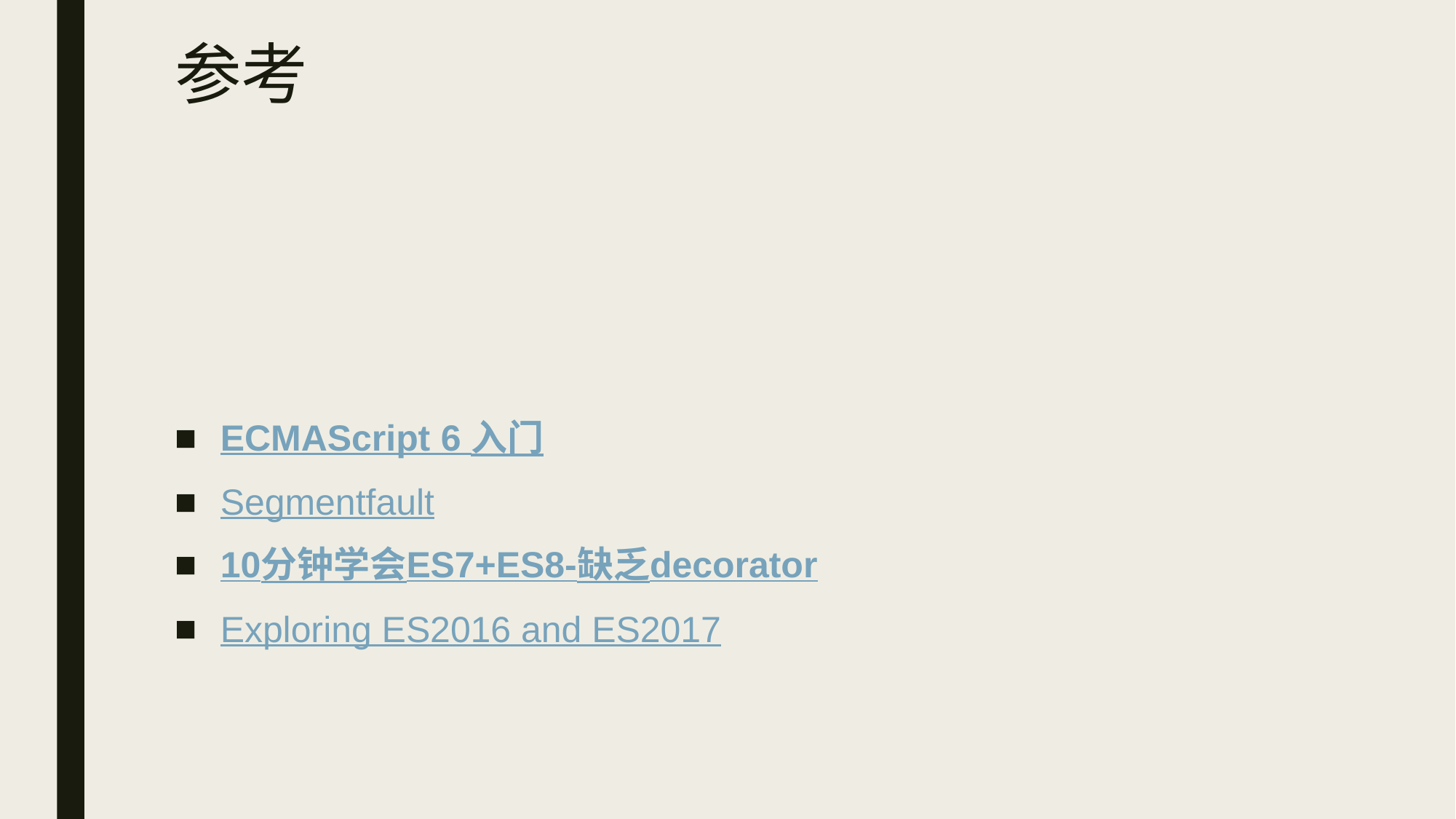

# 参考

ECMAScript 6 入门
Segmentfault
10分钟学会ES7+ES8-缺乏decorator
Exploring ES2016 and ES2017